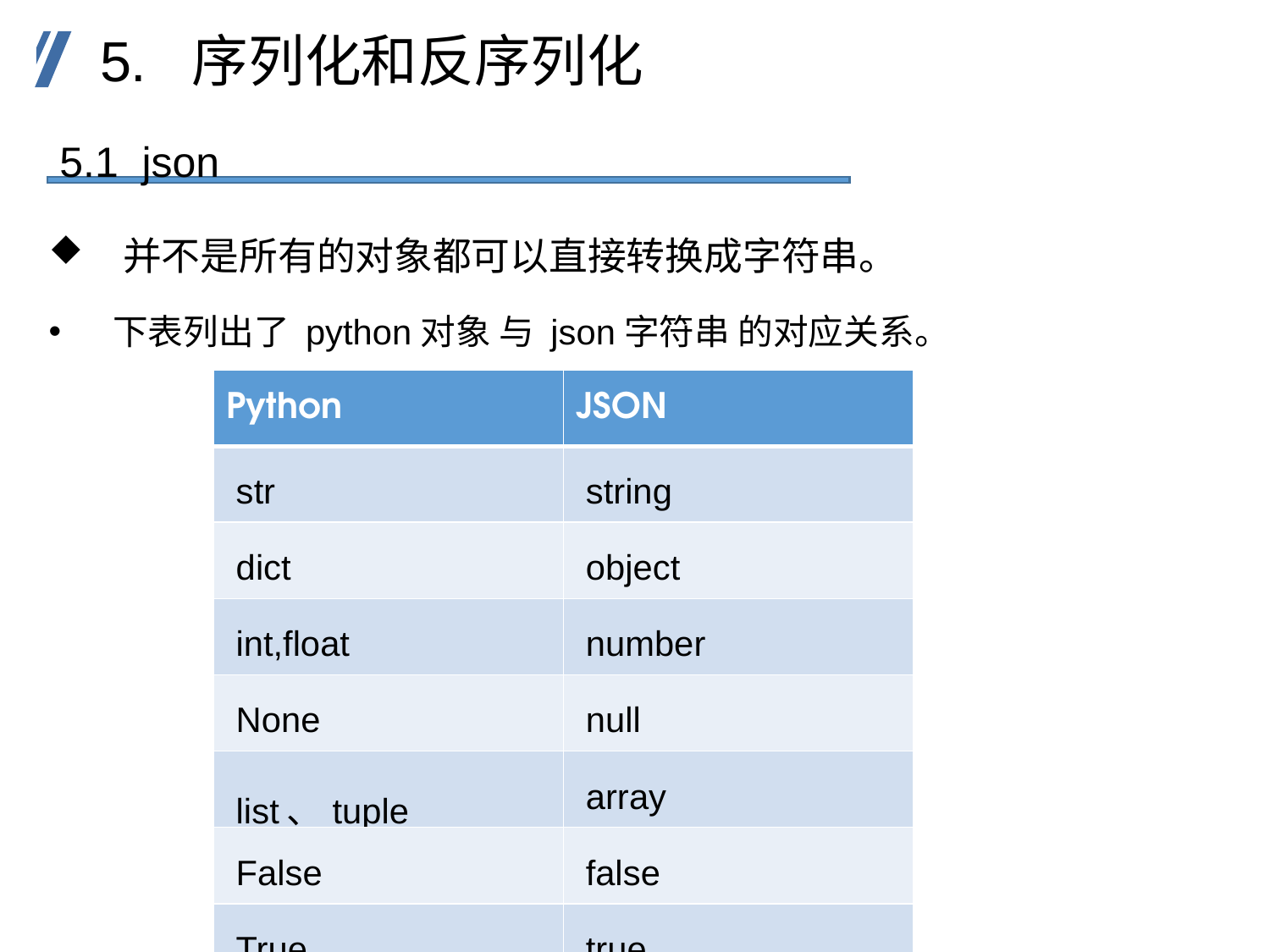

5.  序列化和反序列化
5.1  json

  并不是所有的对象都可以直接转换成字符串。
 下表列出了 python对象 与 json字符串 的对应关系。

| Python | JSON |
| --- | --- |
| str | string |
| dict | object |
| int,float | number |
| None | null |
| list、tuple | array |
| False | false |
| True | true |